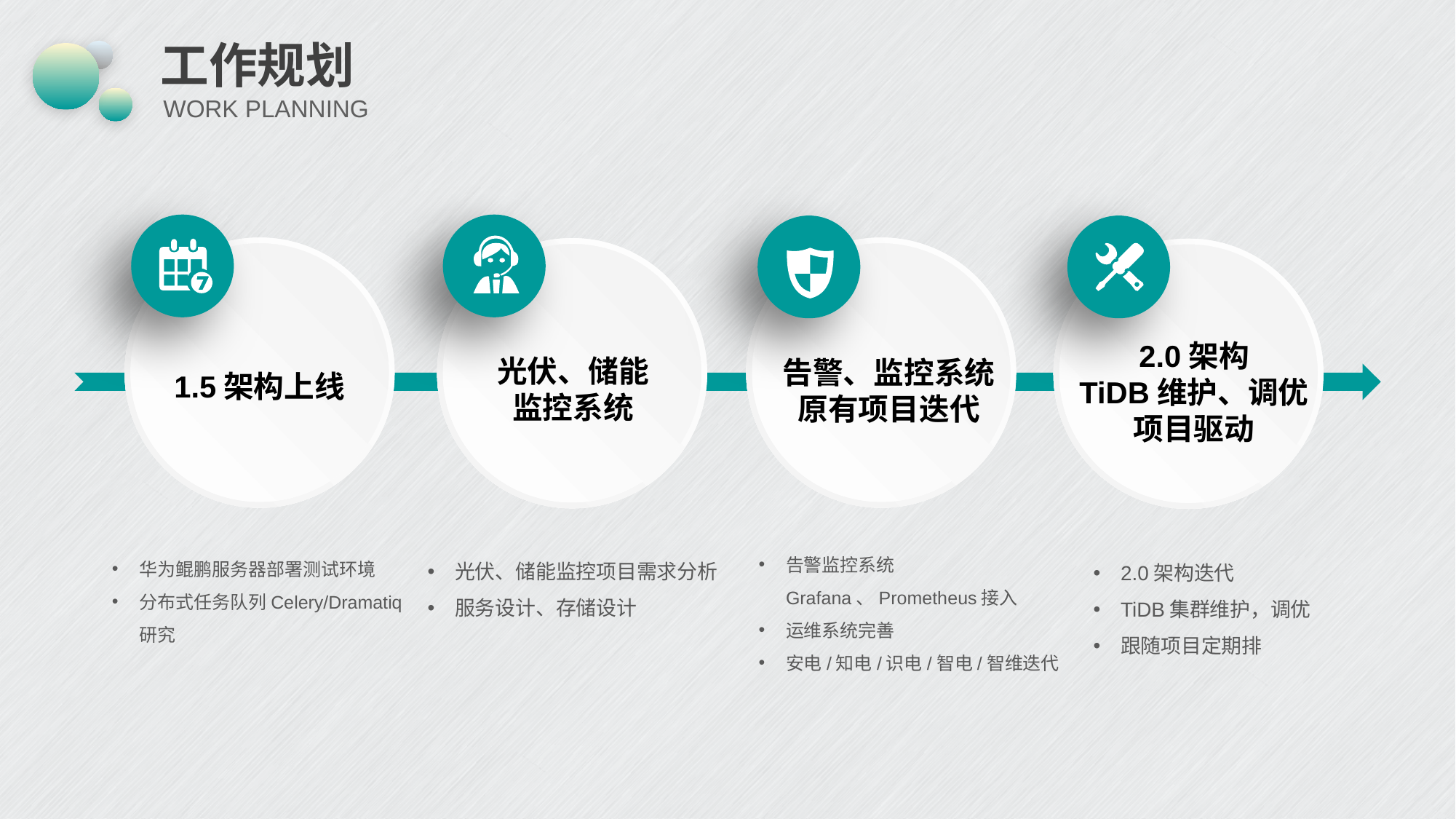

# 工作规划
WORK PLANNING

告警、监控系统
原有项目迭代

1.5架构上线

光伏、储能
监控系统

2.0架构
TiDB维护、调优
项目驱动

告警监控系统Grafana、Prometheus接入
运维系统完善
安电/知电/识电/智电/智维迭代
华为鲲鹏服务器部署测试环境
分布式任务队列Celery/Dramatiq研究
光伏、储能监控项目需求分析
服务设计、存储设计
2.0架构迭代
TiDB集群维护，调优
跟随项目定期排